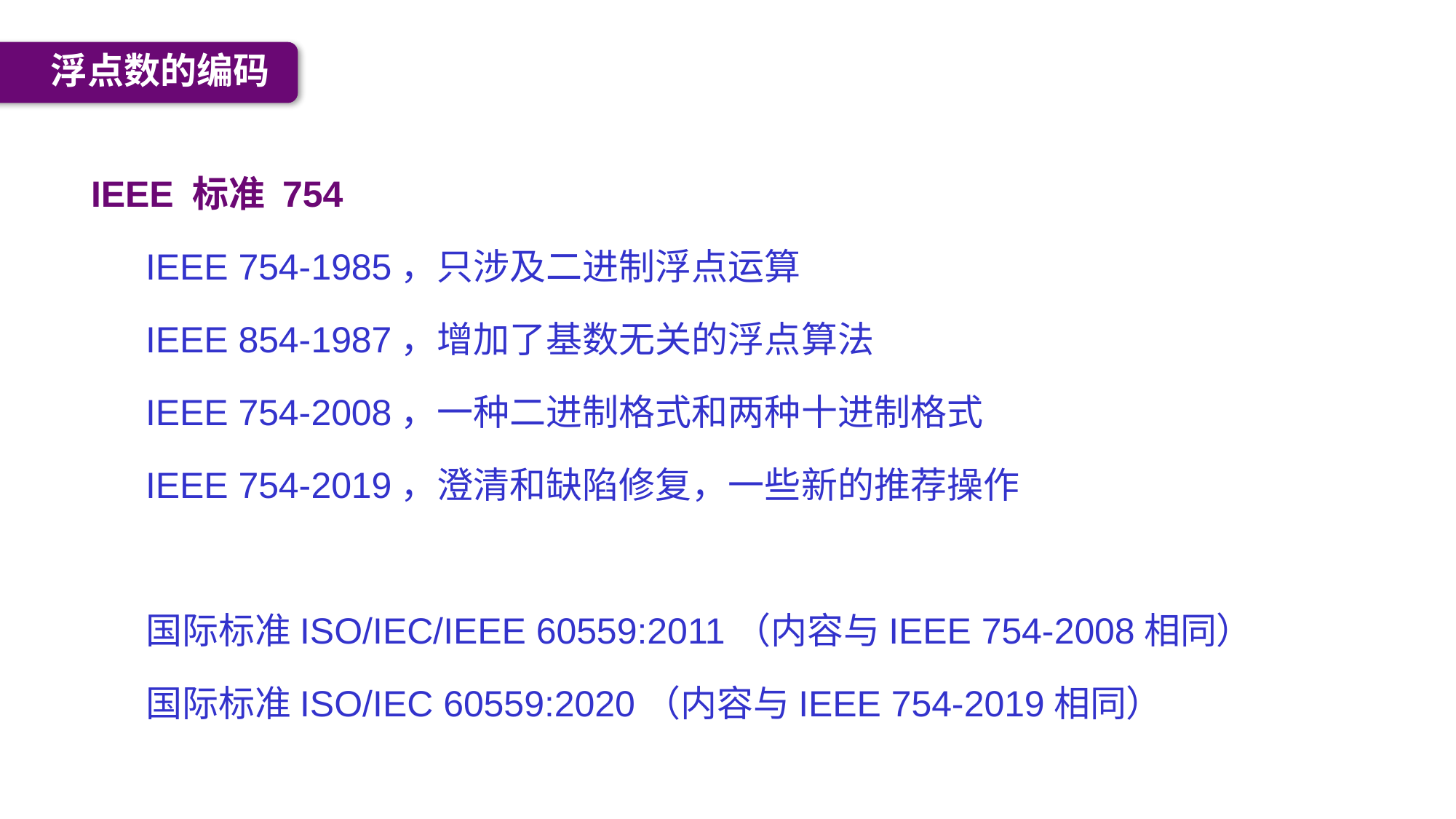

浮点数的编码

IEEE 标准 754
IEEE 754-1985，只涉及二进制浮点运算
IEEE 854-1987，增加了基数无关的浮点算法
IEEE 754-2008，一种二进制格式和两种十进制格式
IEEE 754-2019，澄清和缺陷修复，一些新的推荐操作

国际标准ISO/IEC/IEEE 60559:2011（内容与IEEE 754-2008相同）
国际标准ISO/IEC 60559:2020（内容与IEEE 754-2019相同）